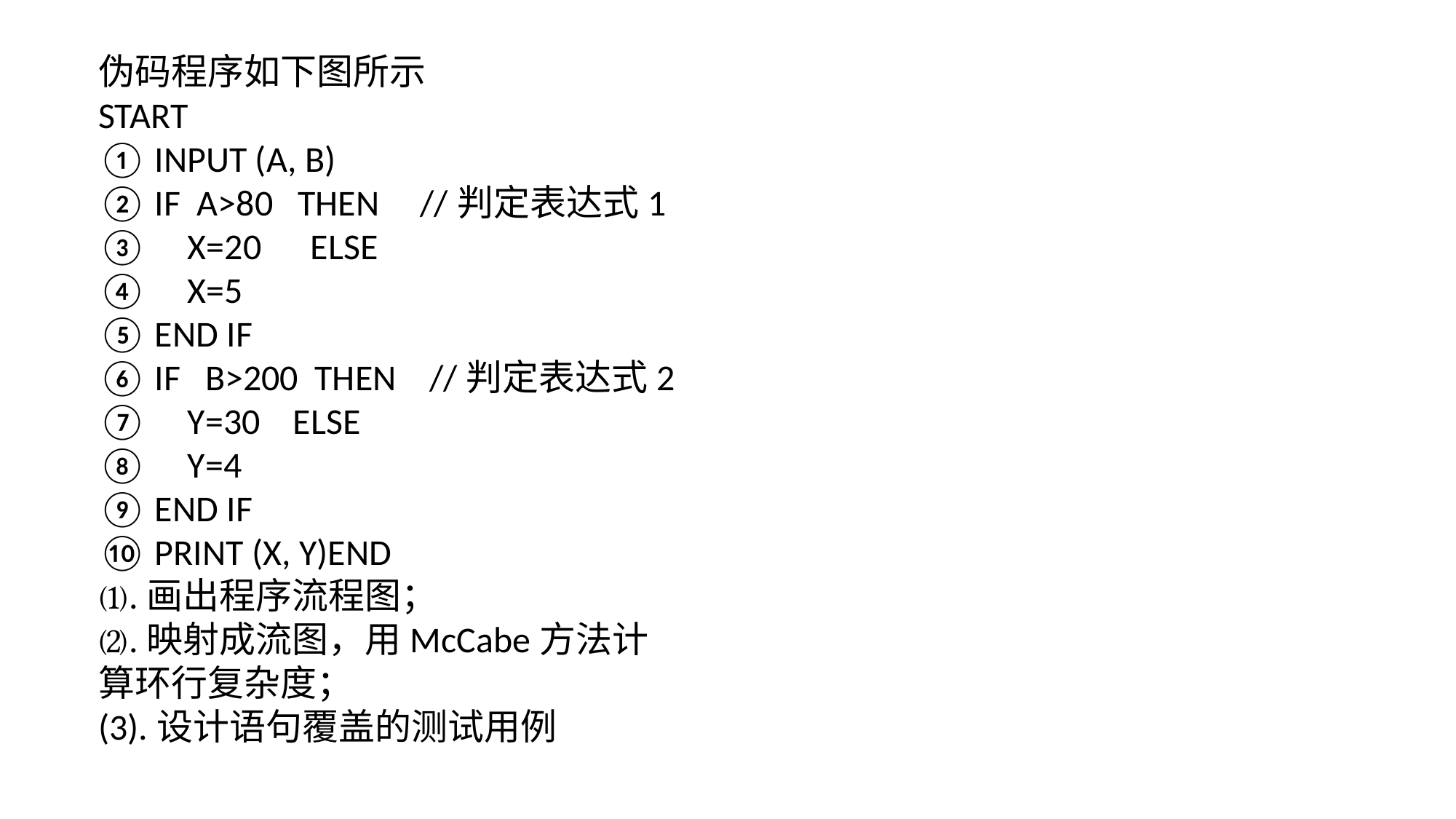

伪码程序如下图所示START① INPUT (A, B)② IF  A>80   THEN     //判定表达式1 ③     X=20      ELSE ④     X=5 ⑤ END IF ⑥ IF   B>200  THEN    //判定表达式2 ⑦     Y=30    ELSE  ⑧     Y=4 ⑨ END IF ⑩ PRINT (X, Y)END⑴.画出程序流程图；⑵.映射成流图，用McCabe方法计算环行复杂度；(3).设计语句覆盖的测试用例